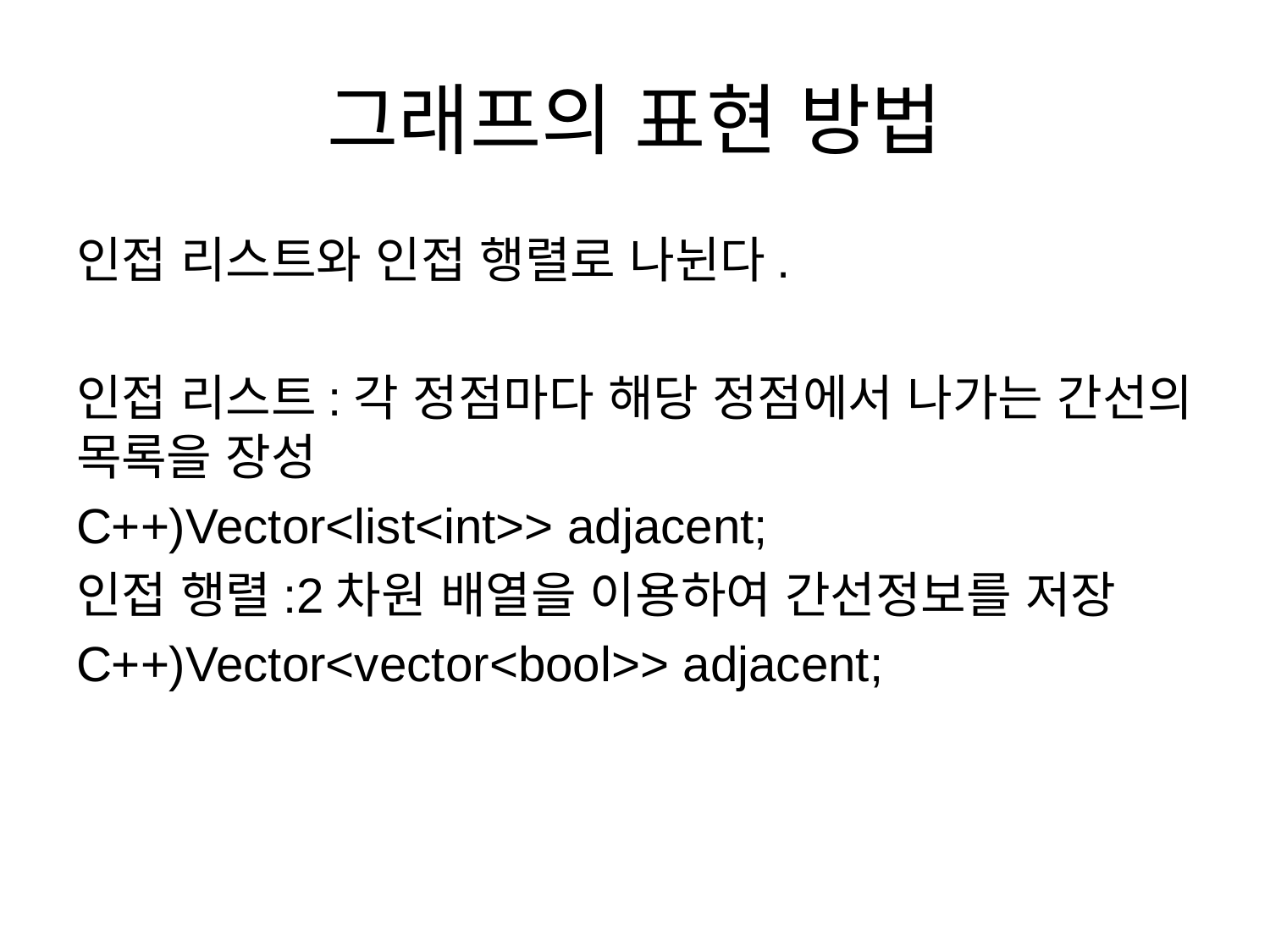

# 그래프의 표현 방법
인접 리스트와 인접 행렬로 나뉜다.

인접 리스트:각 정점마다 해당 정점에서 나가는 간선의 목록을 장성
C++)Vector<list<int>> adjacent;
인접 행렬:2차원 배열을 이용하여 간선정보를 저장
C++)Vector<vector<bool>> adjacent;